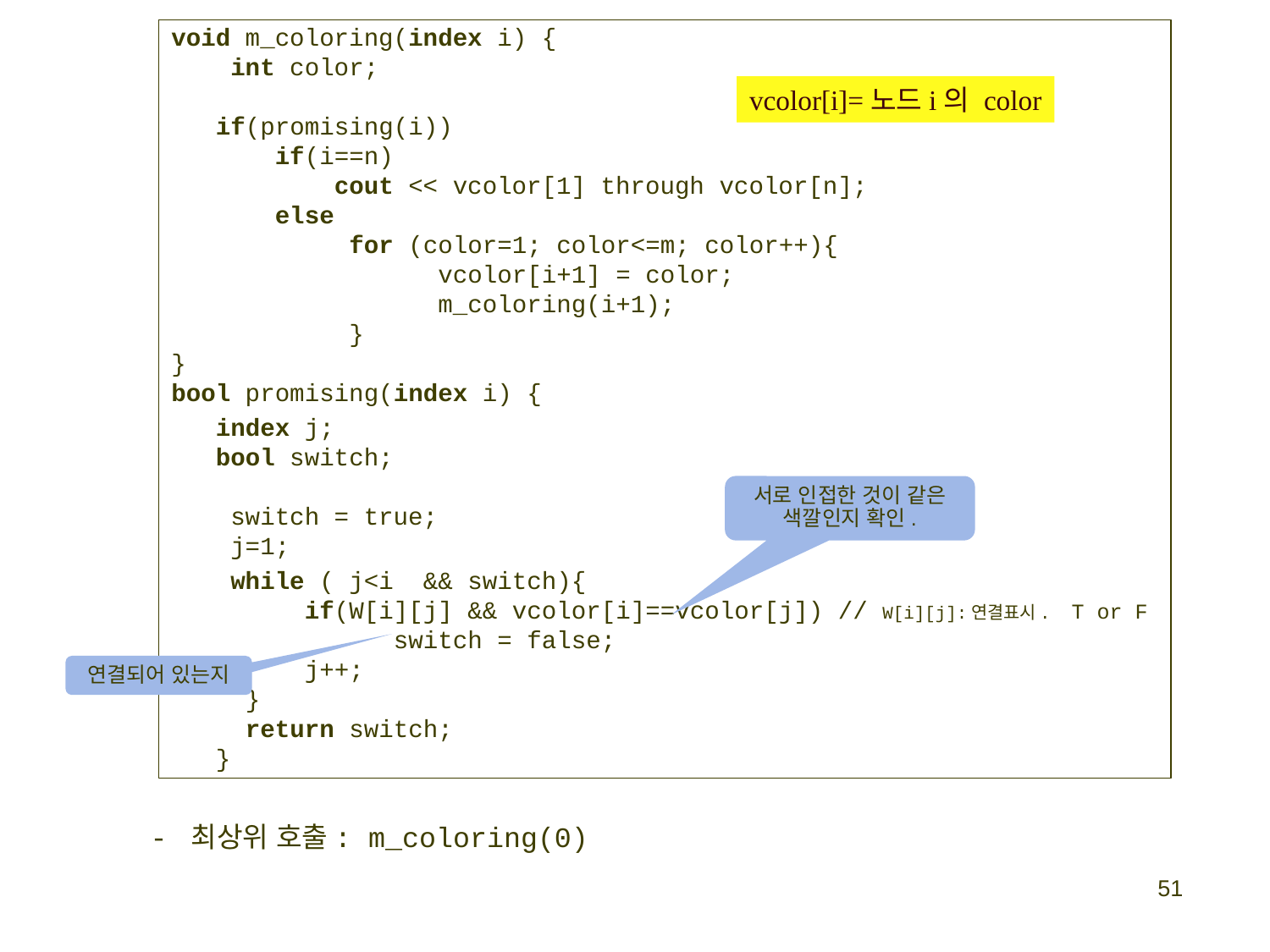

void m_coloring(index i) {
    int color;

   if(promising(i))
       if(i==n)
           cout << vcolor[1] through vcolor[n];
       else
            for (color=1; color<=m; color++){
                  vcolor[i+1] = color;
                  m_coloring(i+1);
            }
}
bool promising(index i) {
   index j;
   bool switch;

    switch = true;
    j=1;
    while ( j<i  && switch){
         if(W[i][j] && vcolor[i]==vcolor[j]) // W[i][j]:연결표시.  T or F
               switch = false;
         j++;
     }
     return switch;
   }
vcolor[i]=노드i의 color
서로 인접한 것이 같은 색깔인지 확인.
연결되어 있는지
- 최상위 호출: m_coloring(0)
51